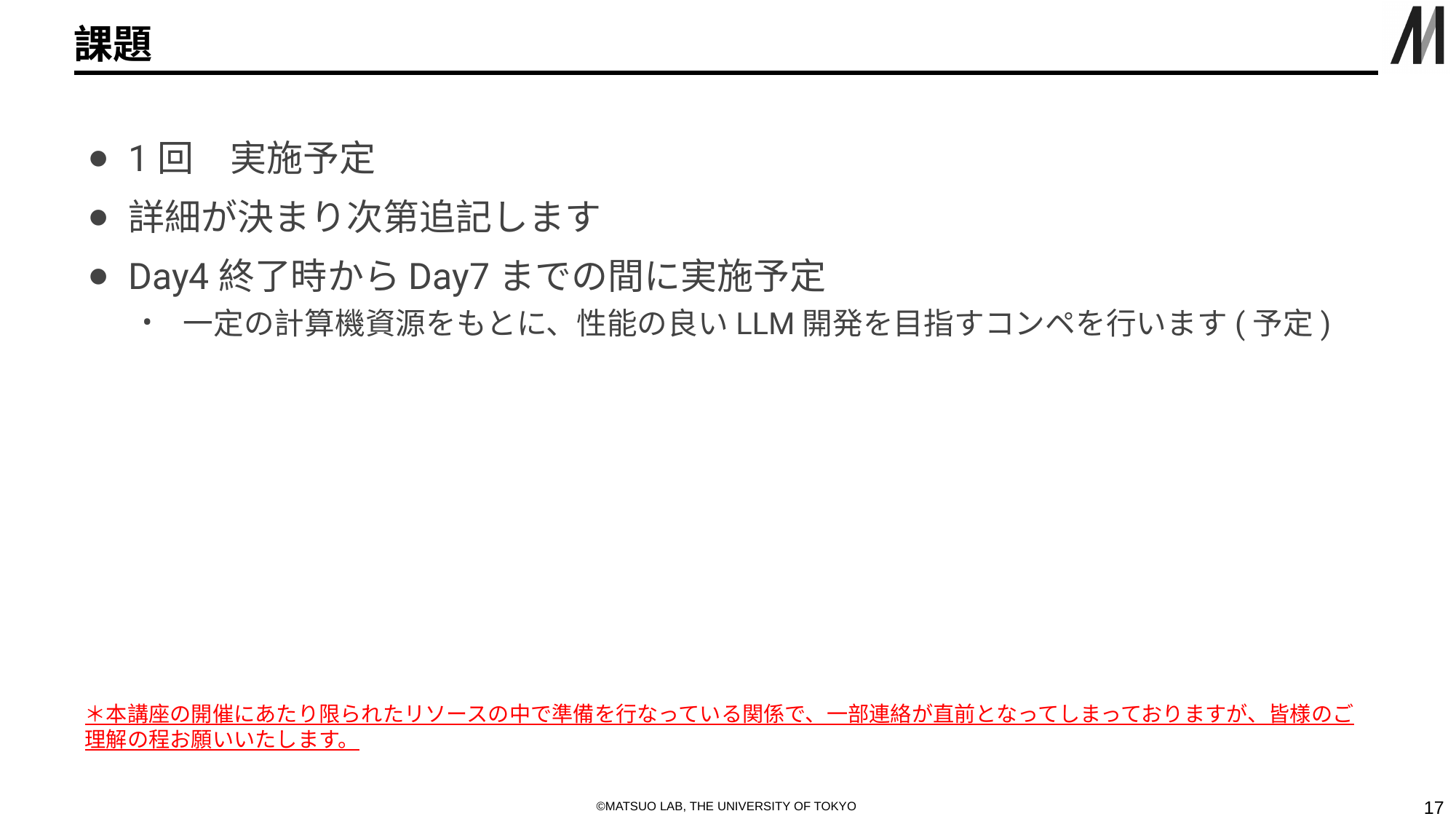

# 課題
1回　実施予定
詳細が決まり次第追記します
Day4終了時からDay7までの間に実施予定
一定の計算機資源をもとに、性能の良いLLM開発を目指すコンペを行います(予定)

＊本講座の開催にあたり限られたリソースの中で準備を行なっている関係で、一部連絡が直前となってしまっておりますが、皆様のご理解の程お願いいたします。
17